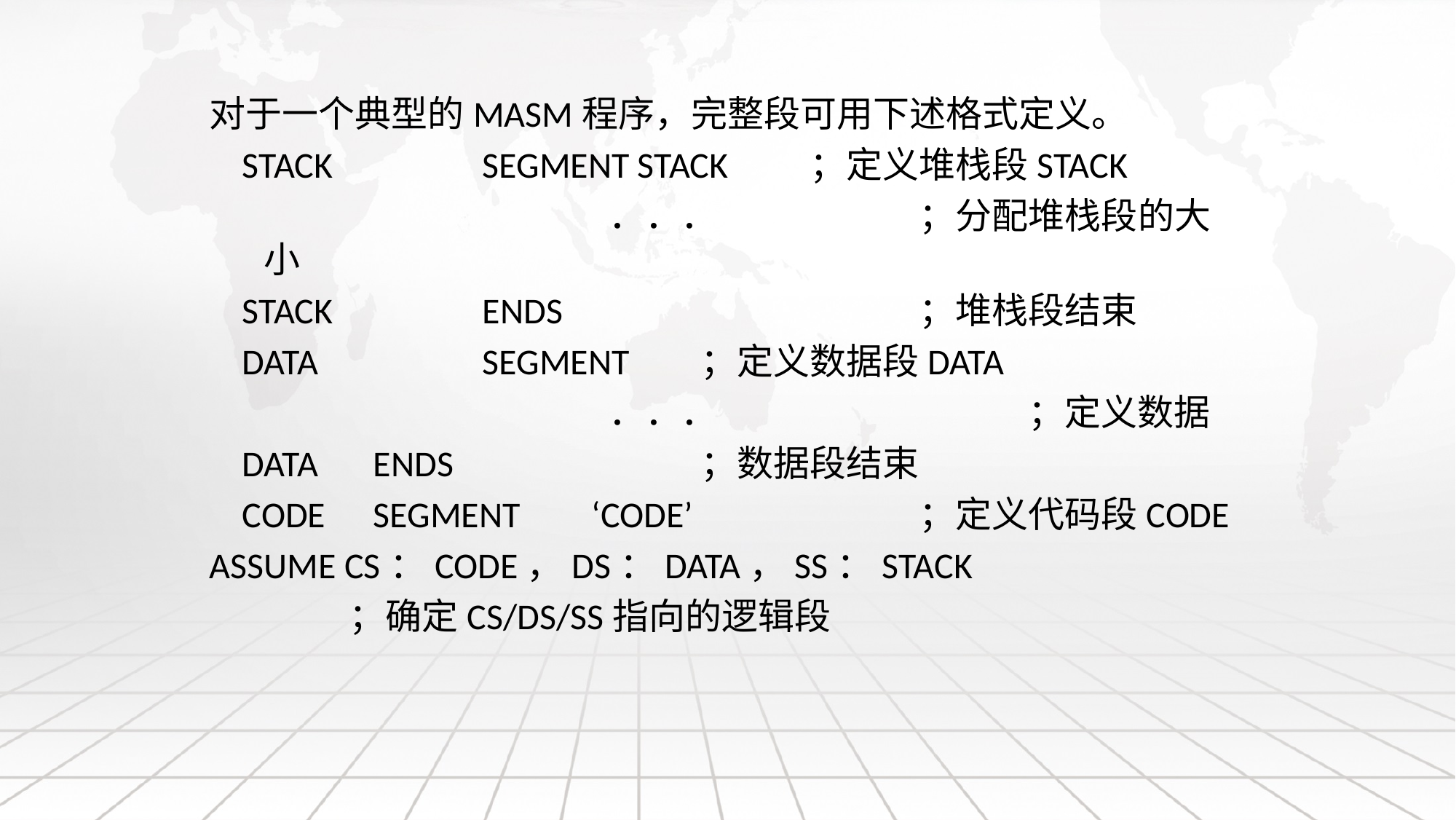

对于一个典型的MASM程序，完整段可用下述格式定义。
    stack		segment stack	；定义堆栈段stack
   				 ．．．  		；分配堆栈段的大小
    stack		ends		   		；堆栈段结束
    data		segment       	；定义数据段data
   				 ．．．     			；定义数据
    data   	ends          		；数据段结束
    code 	segment	‘code’ 		；定义代码段code
assume cs：code，ds：data，ss：stack
                ；确定CS/DS/SS指向的逻辑段